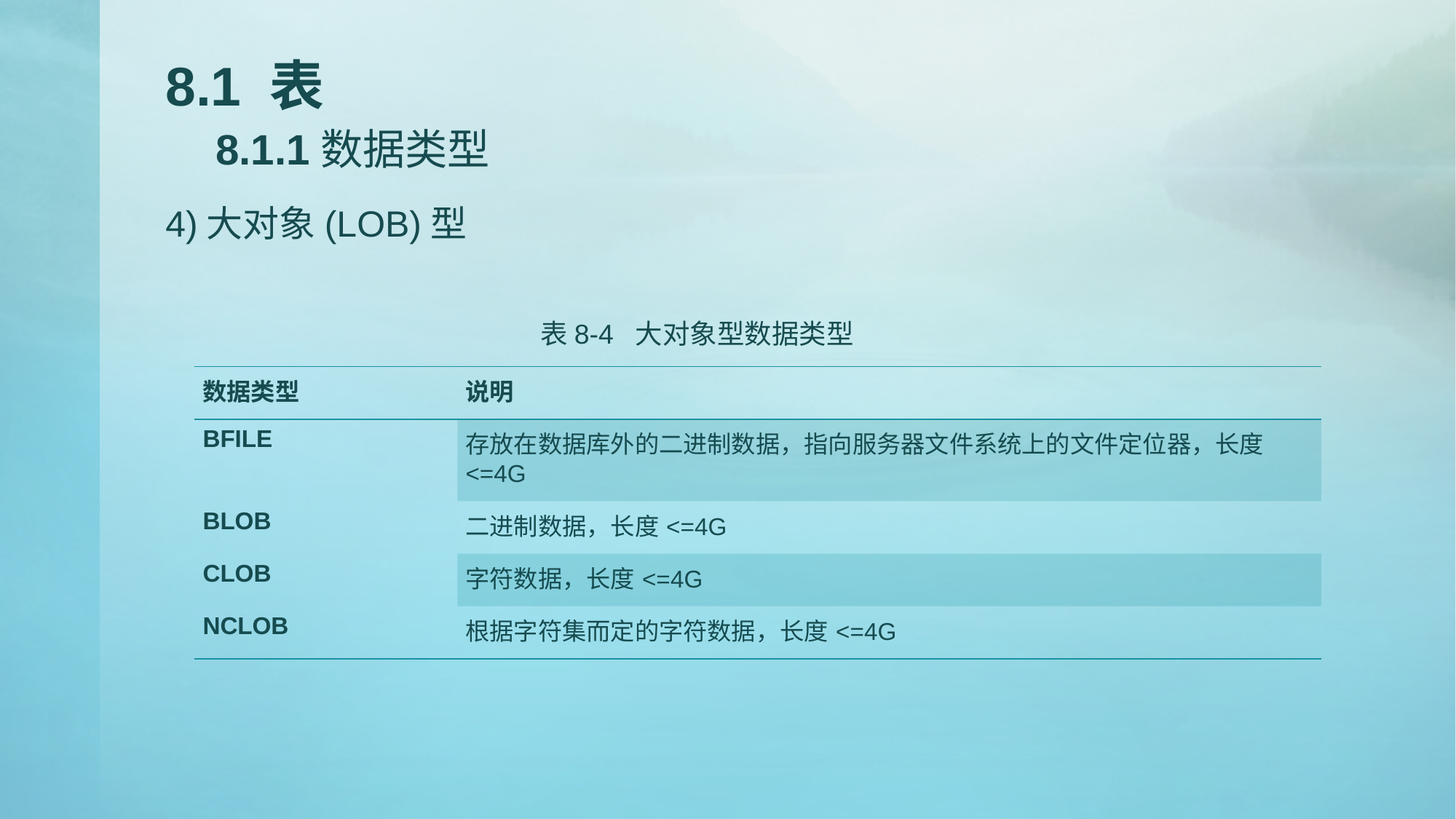

# 8.1 表 8.1.1数据类型
4)大对象(LOB)型
表8-4  大对象型数据类型

| 数据类型 | 说明 |
| --- | --- |
| BFILE | 存放在数据库外的二进制数据，指向服务器文件系统上的文件定位器，长度<=4G |
| BLOB | 二进制数据，长度<=4G |
| CLOB | 字符数据，长度<=4G |
| NCLOB | 根据字符集而定的字符数据，长度<=4G |